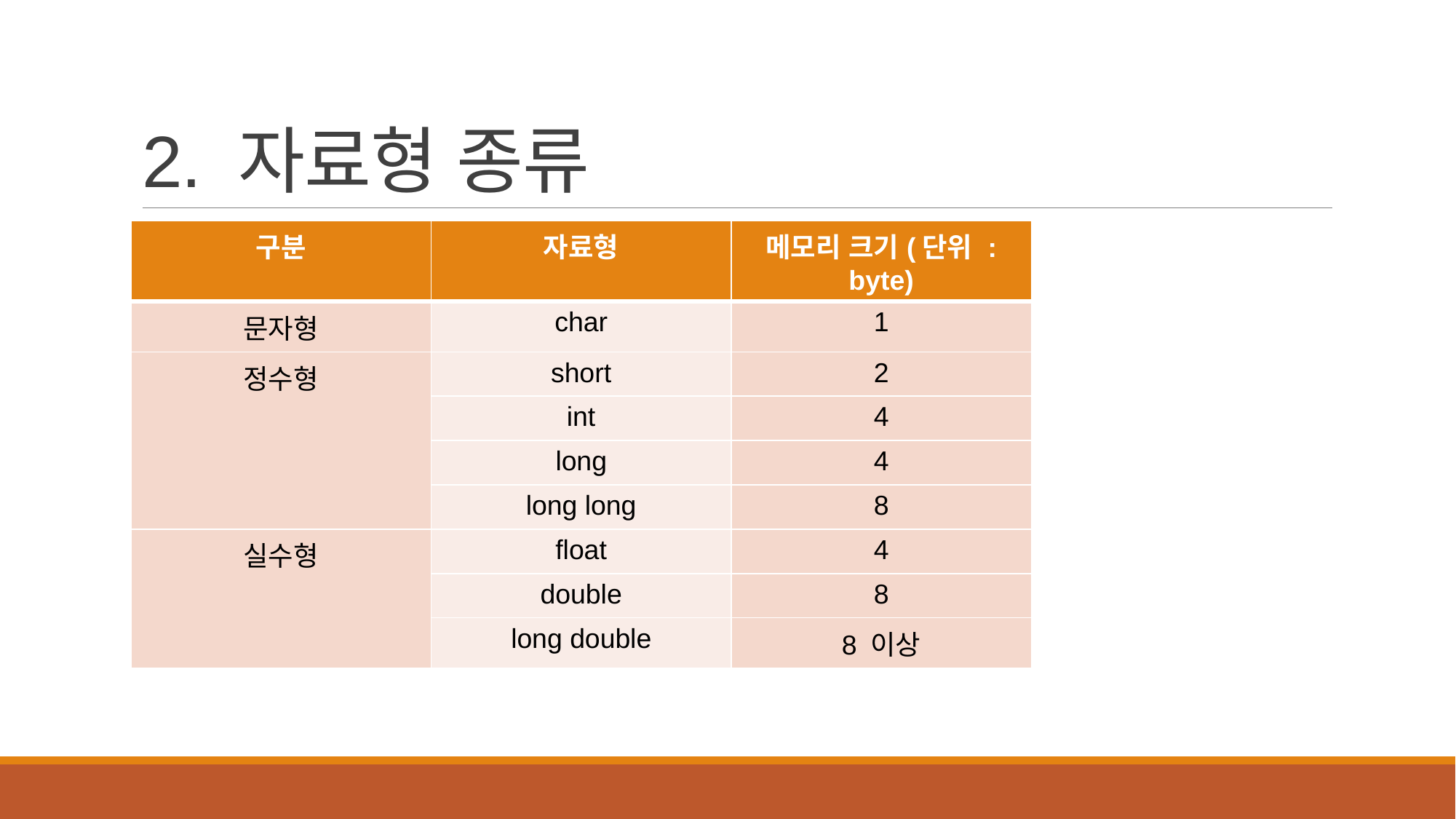

# 2. 자료형 종류
| 구분 | 자료형 | 메모리 크기(단위 : byte) |
| --- | --- | --- |
| 문자형 | char | 1 |
| 정수형 | short | 2 |
|  | int | 4 |
|  | long | 4 |
|  | long long | 8 |
| 실수형 | float | 4 |
| 실수형 | double | 8 |
|  | long double | 8 이상 |